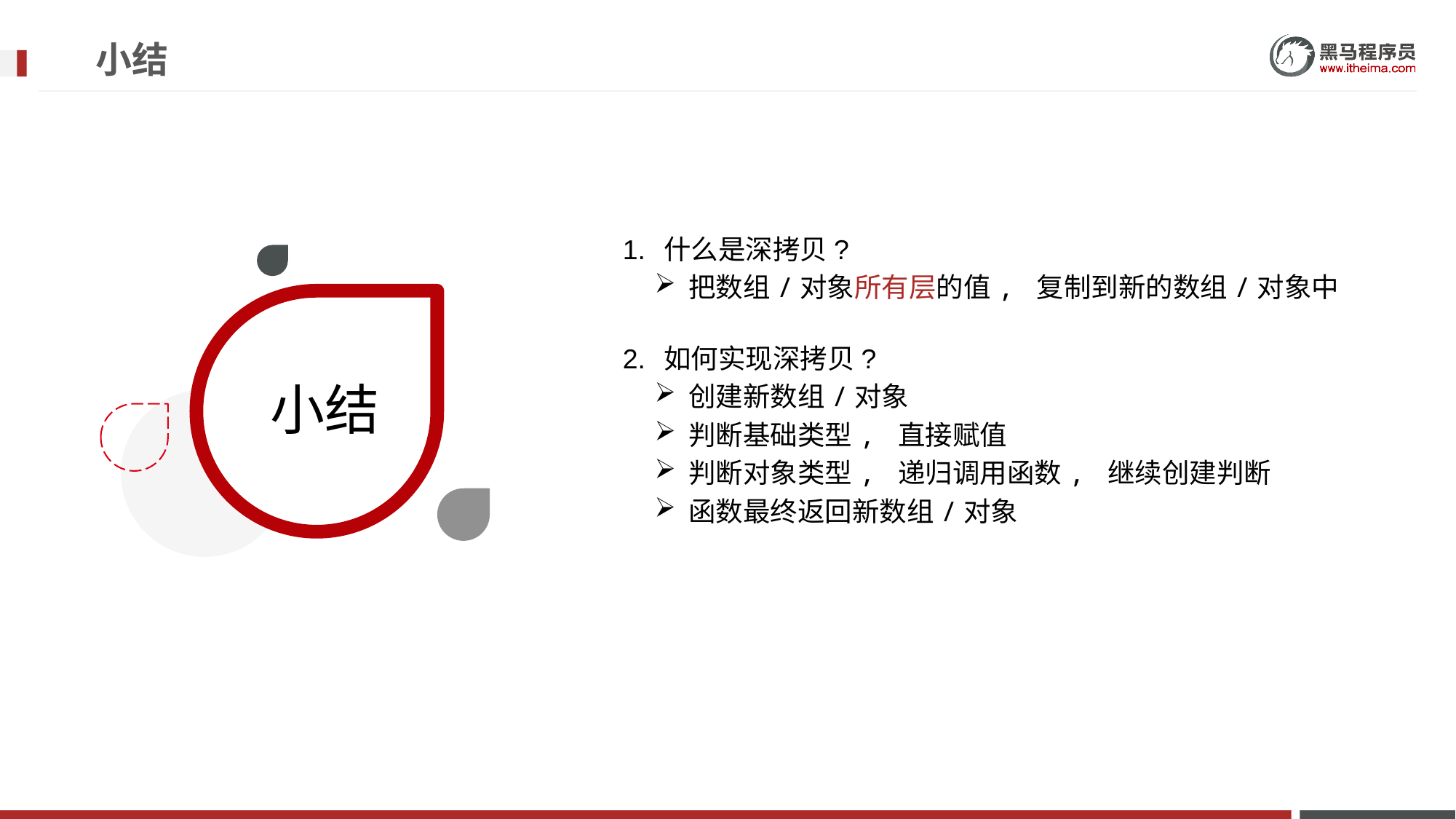

# 小结
什么是深拷贝?
把数组/对象所有层的值, 复制到新的数组/对象中
如何实现深拷贝?
创建新数组/对象
判断基础类型, 直接赋值
判断对象类型, 递归调用函数, 继续创建判断
函数最终返回新数组/对象